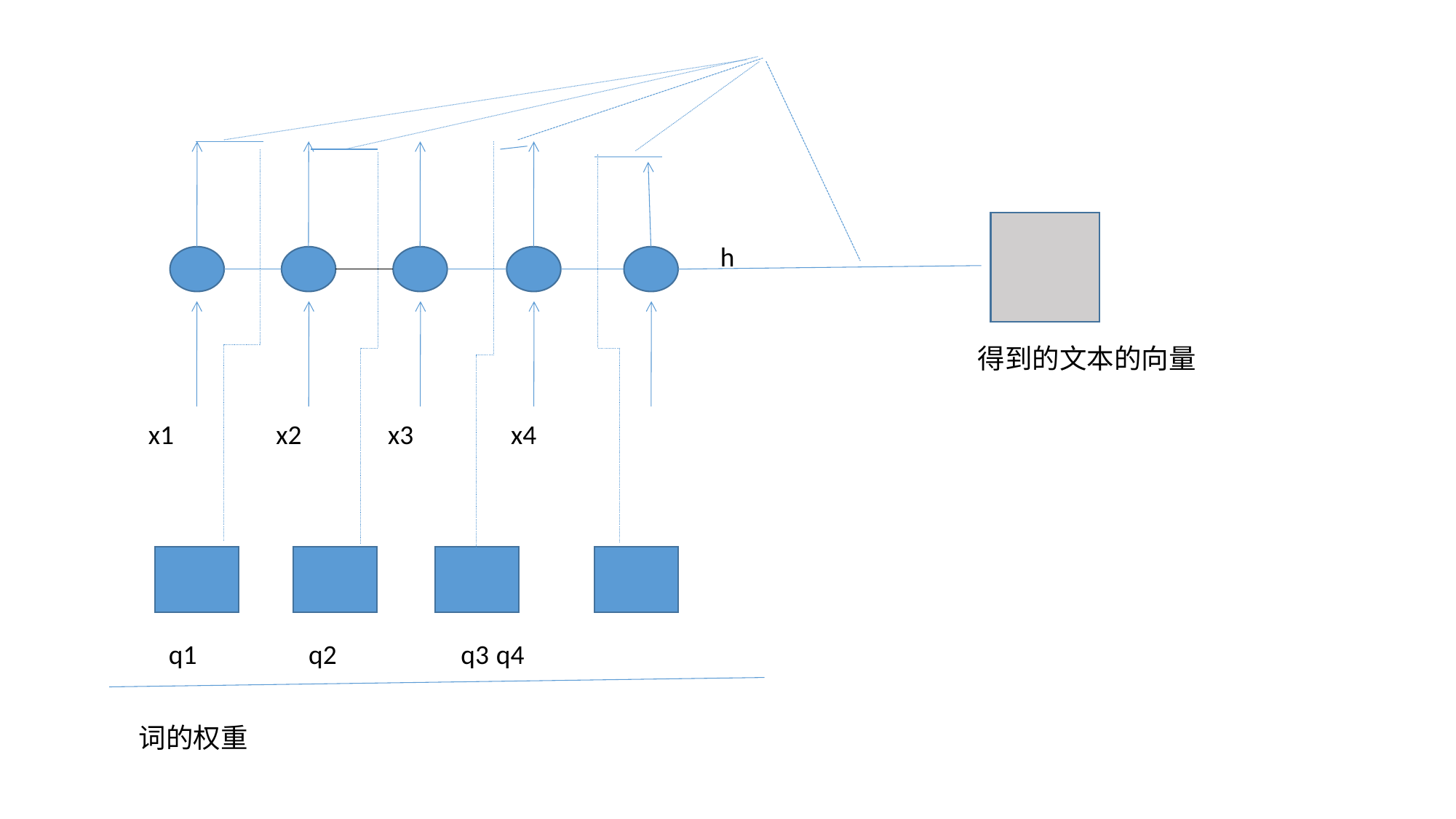

h

得到的文本的向量
x1
x2
x3
x4

q1	     q2	            q3	q4
词的权重